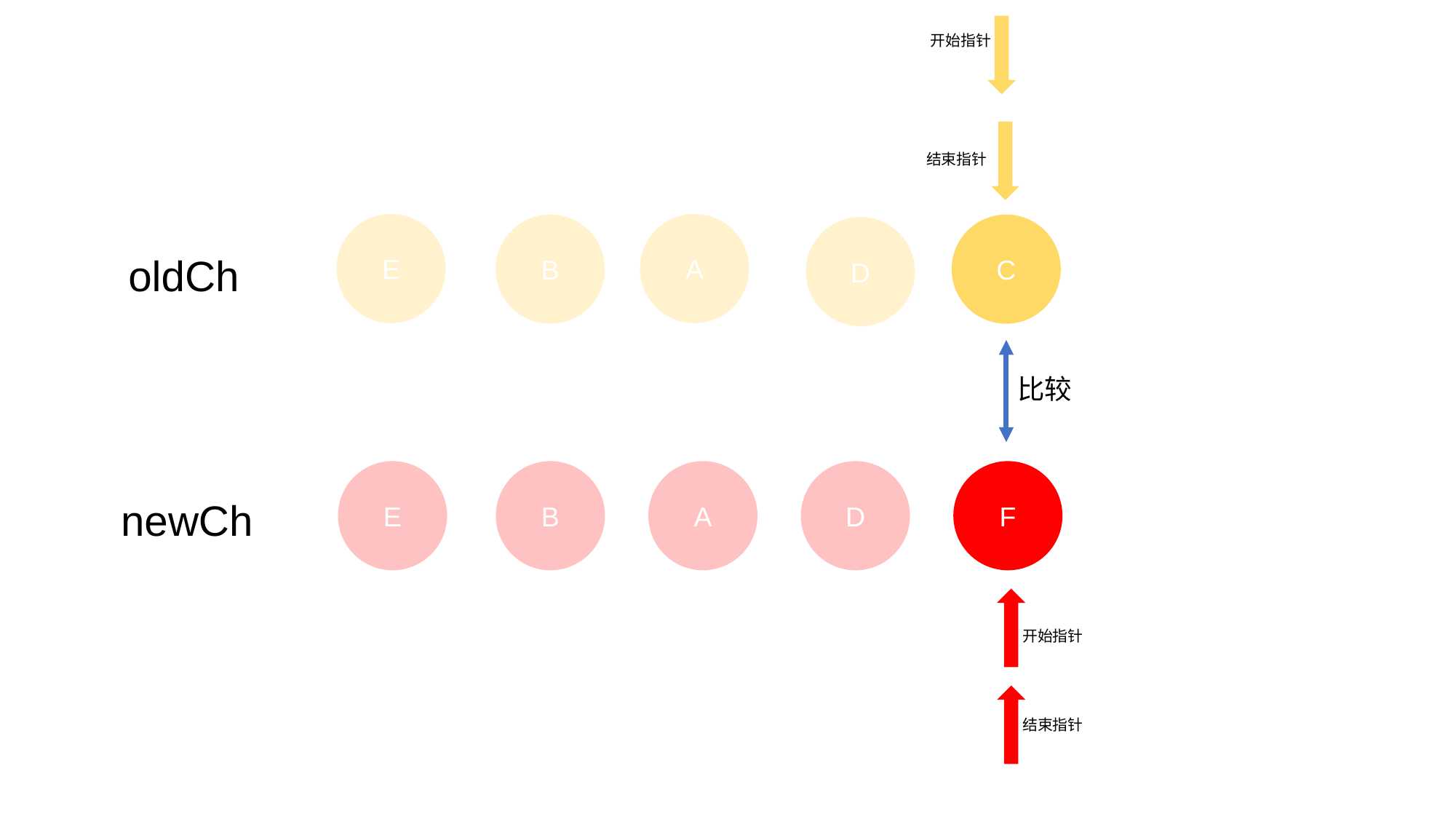

开始指针

结束指针
E
A
B
C
D
oldCh
比较
E
B
A
D
F
newCh

开始指针

结束指针